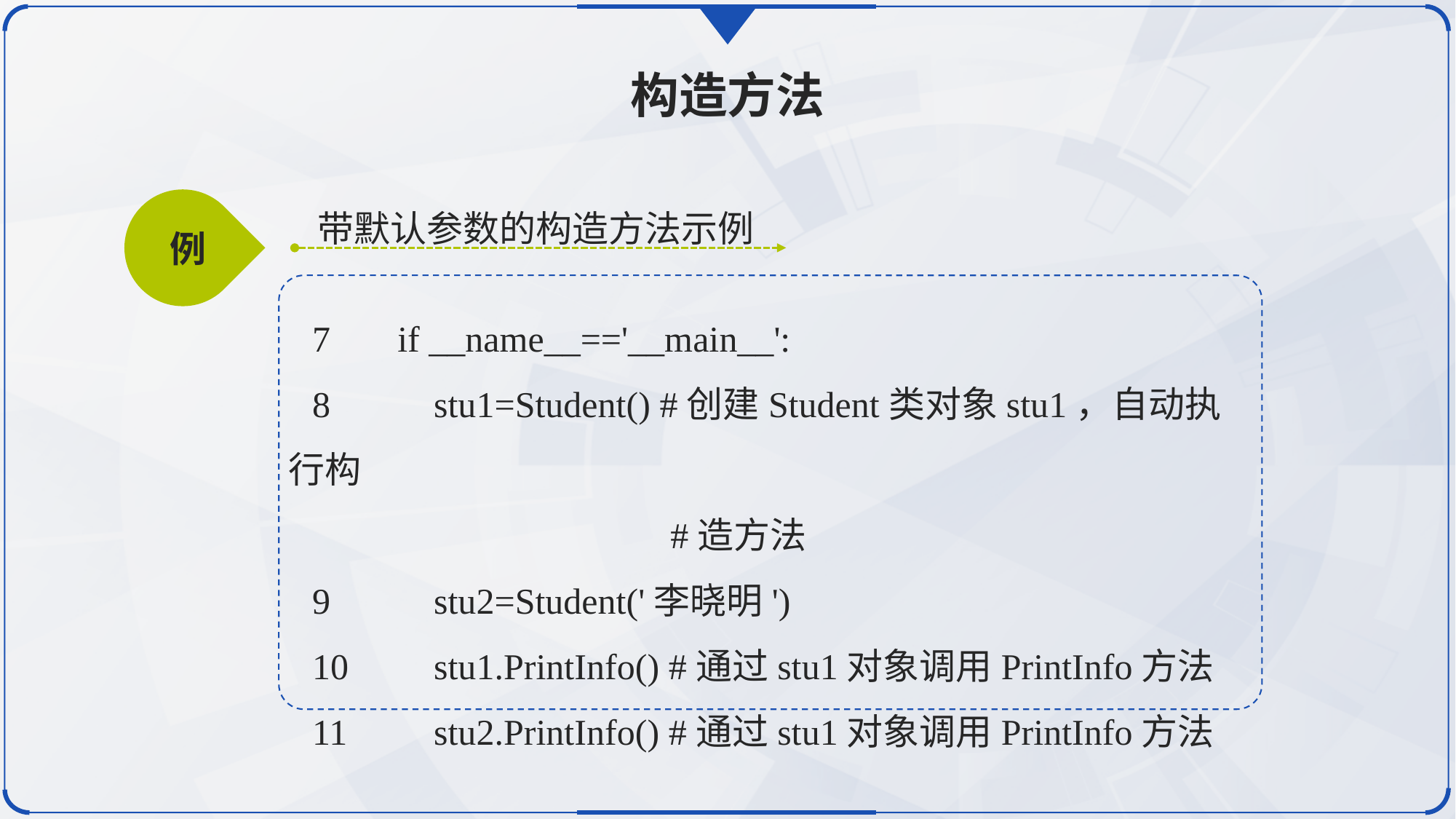

构造方法
带默认参数的构造方法示例

例

7	if __name__=='__main__':
8	    stu1=Student() #创建Student类对象stu1，自动执行构
         			      #造方法
9	    stu2=Student('李晓明')
10	    stu1.PrintInfo() #通过stu1对象调用PrintInfo方法
11	    stu2.PrintInfo() #通过stu1对象调用PrintInfo方法